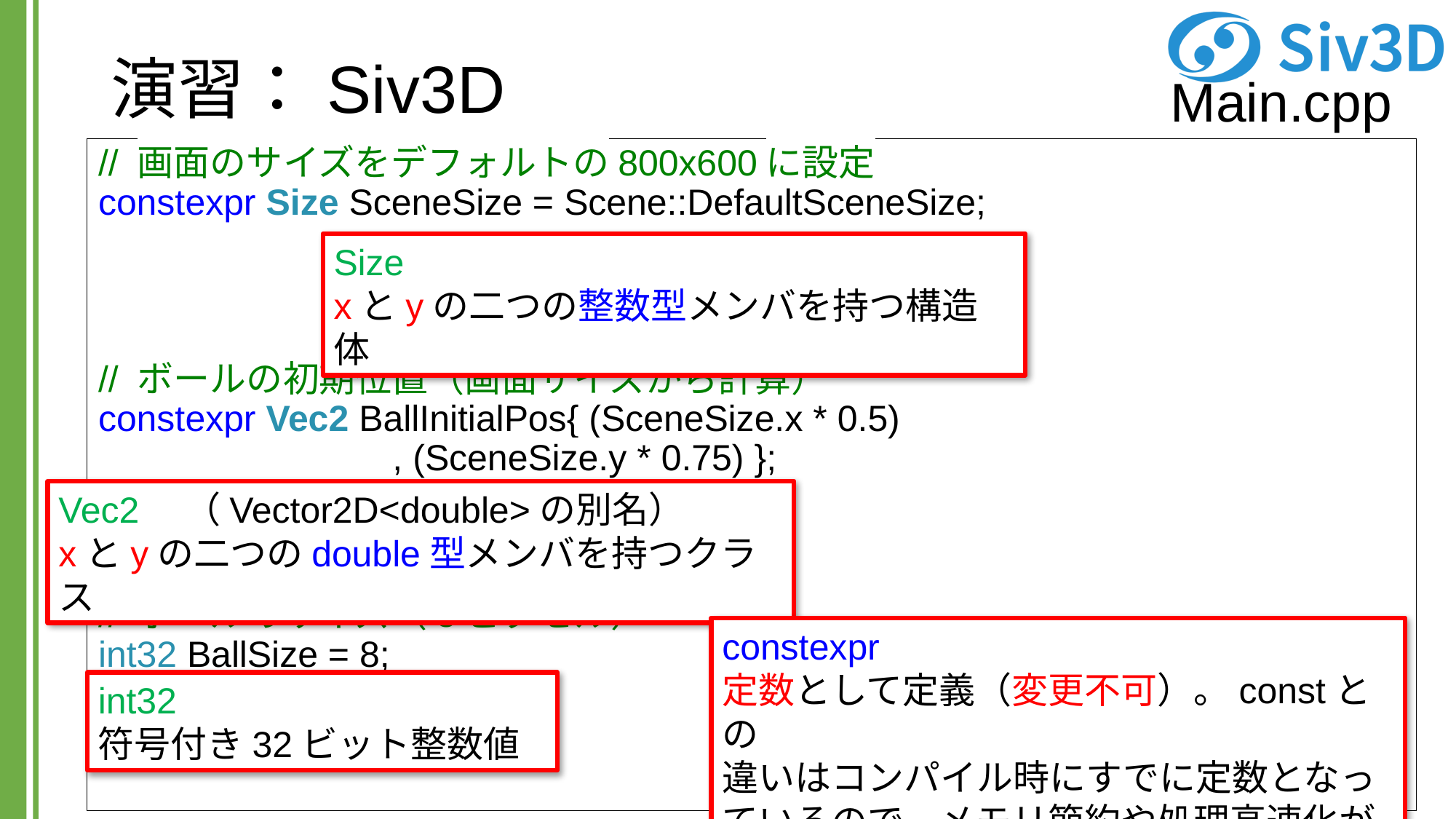

# 演習：Siv3D
Main.cpp
// 画面のサイズをデフォルトの800x600に設定
constexpr Size SceneSize = Scene::DefaultSceneSize;
// ボールの初期位置（画面サイズから計算）
constexpr Vec2 BallInitialPos{ (SceneSize.x * 0.5)
                             , (SceneSize.y * 0.75) };
// ボールのサイズ（8ピクセル）
int32 BallSize = 8;
Size
xとyの二つの整数型メンバを持つ構造体
Vec2　（Vector2D<double>の別名）
xとyの二つのdouble型メンバを持つクラス
constexpr
定数として定義（変更不可）。constとの
違いはコンパイル時にすでに定数となっているので、メモリ節約や処理高速化が可能
int32
符号付き32ビット整数値